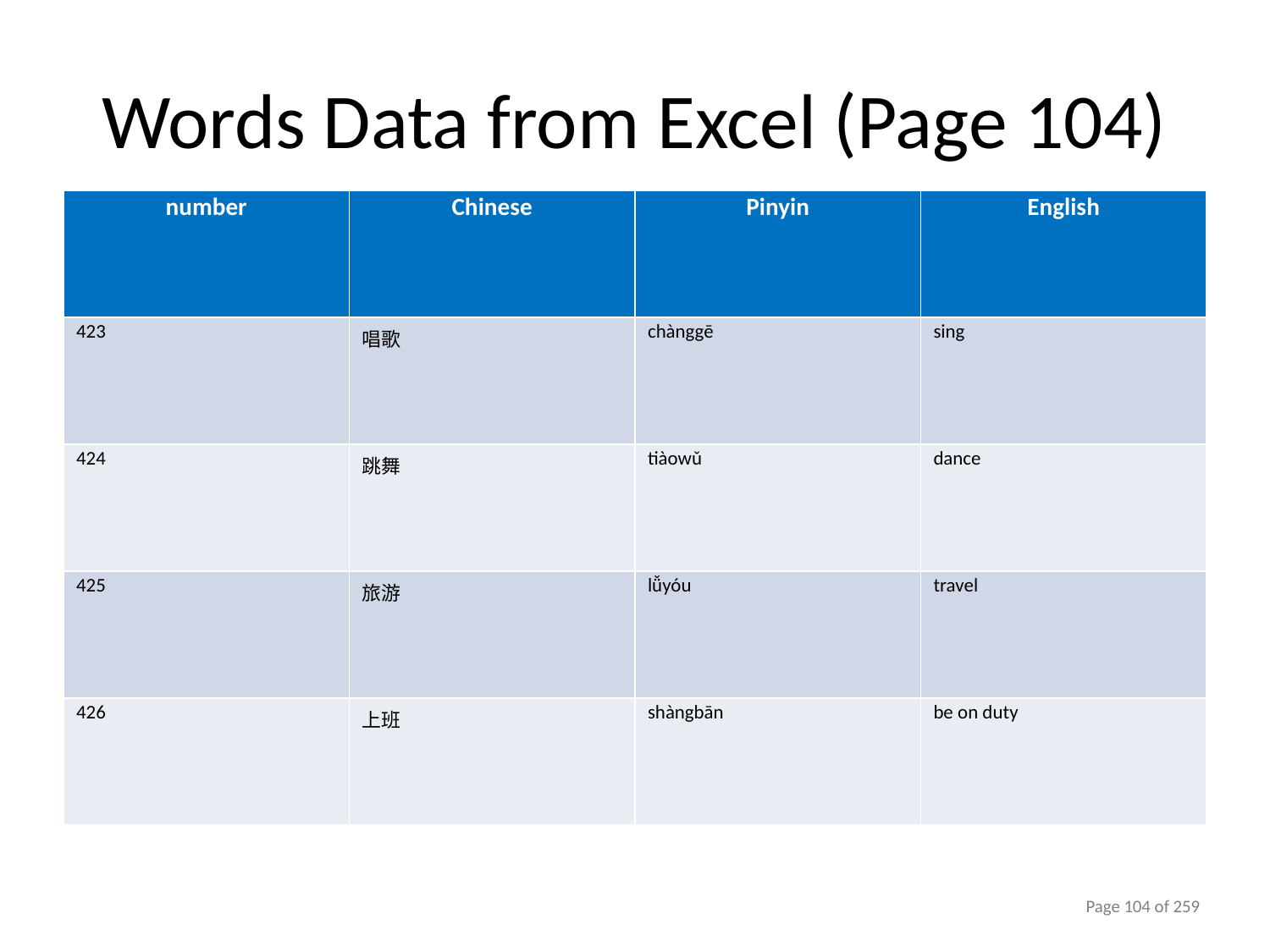

# Words Data from Excel (Page 104)
| number | Chinese | Pinyin | English |
| --- | --- | --- | --- |
| 423 | 唱歌 | chànggē | sing |
| 424 | 跳舞 | tiàowǔ | dance |
| 425 | 旅游 | lǚyóu | travel |
| 426 | 上班 | shàngbān | be on duty |

Page 104 of 259